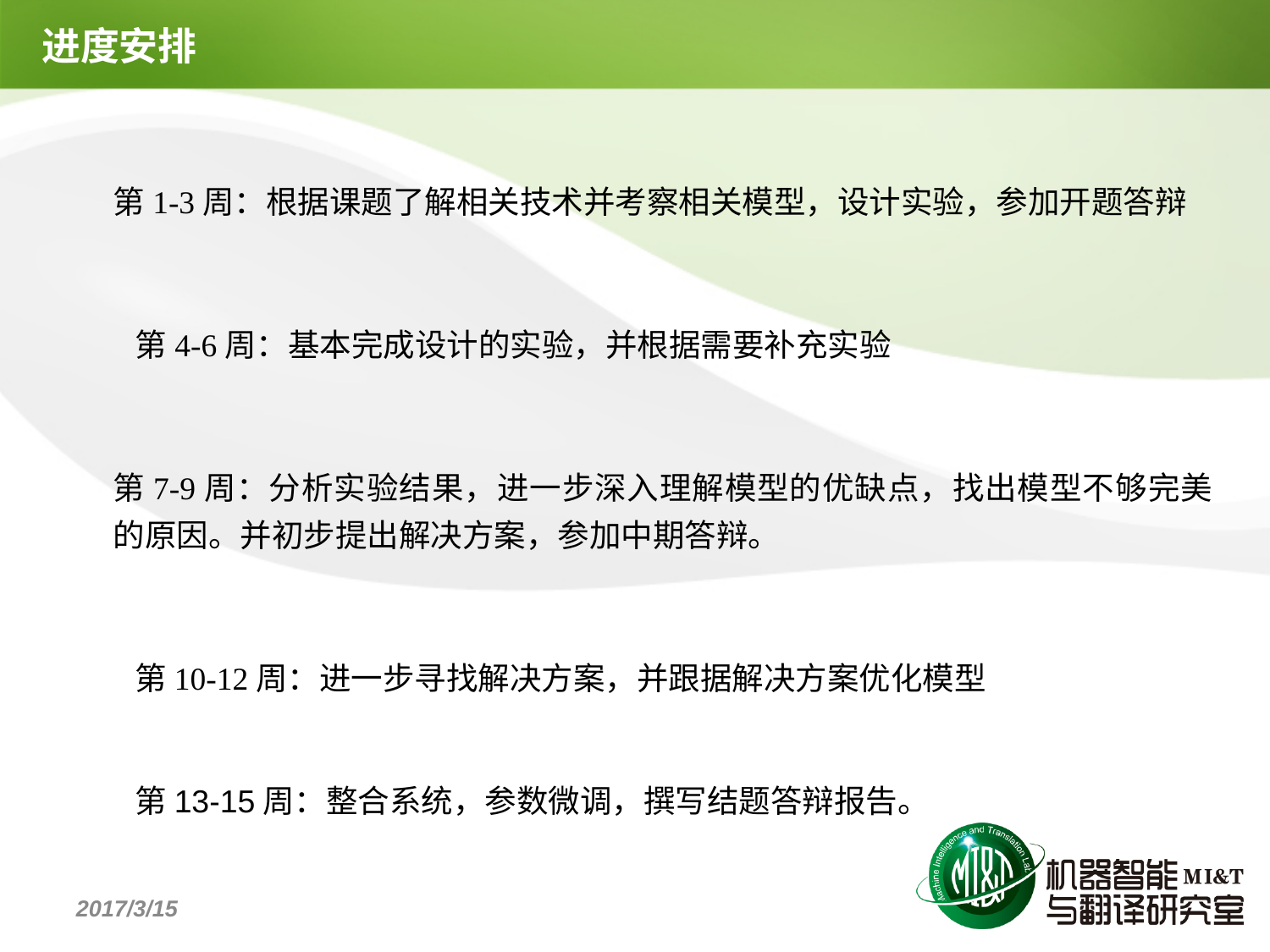

# 进度安排
第1-3周：根据课题了解相关技术并考察相关模型，设计实验，参加开题答辩

  第4-6周：基本完成设计的实验，并根据需要补充实验

第7-9周：分析实验结果，进一步深入理解模型的优缺点，找出模型不够完美的原因。并初步提出解决方案，参加中期答辩。

  第10-12周：进一步寻找解决方案，并跟据解决方案优化模型

  第13-15周：整合系统，参数微调，撰写结题答辩报告。
2017/3/15